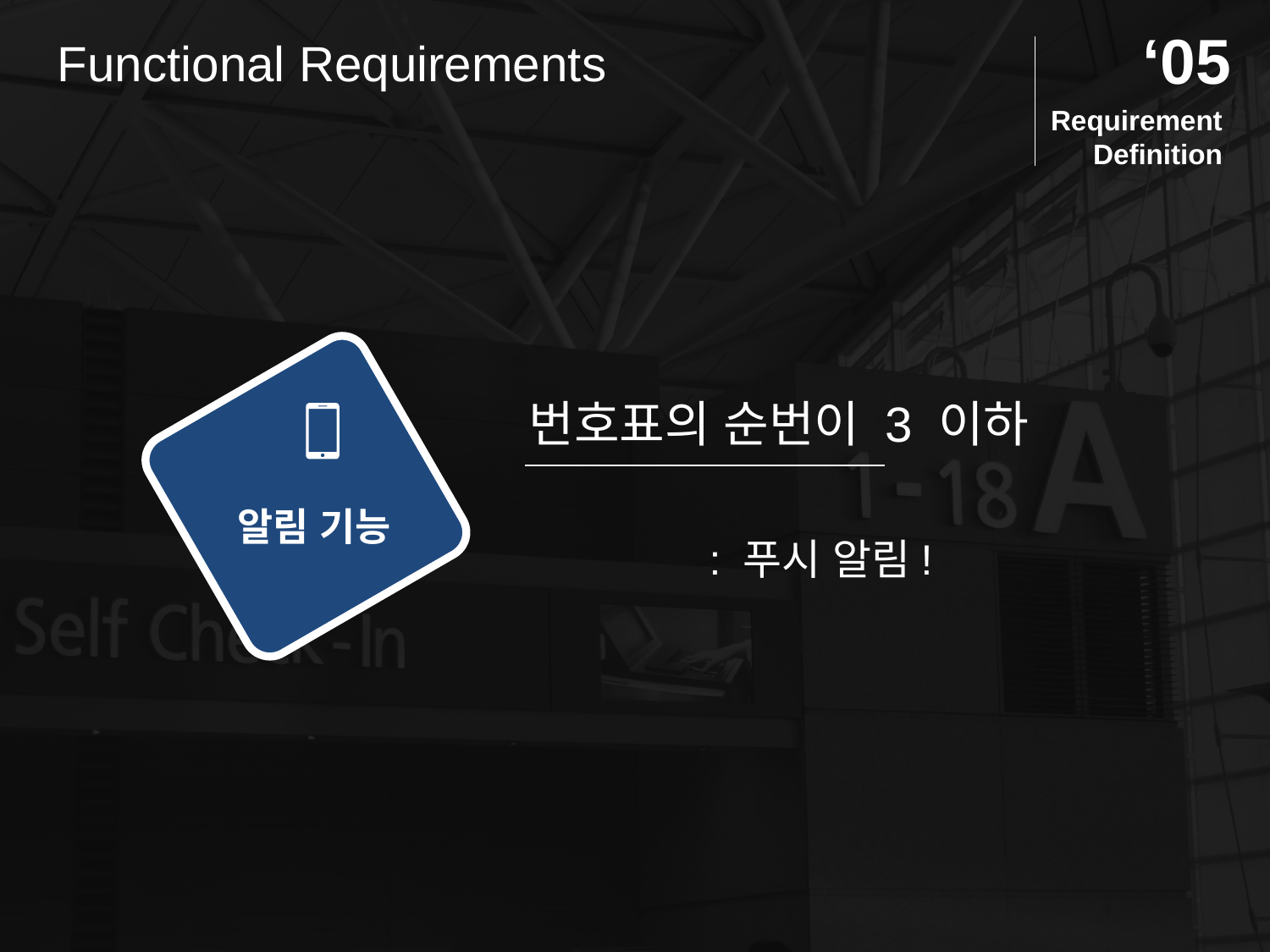

‘05
Functional Requirements
Requirement
Definition

번호표의 순번이 3 이하

알림 기능
: 푸시 알림!